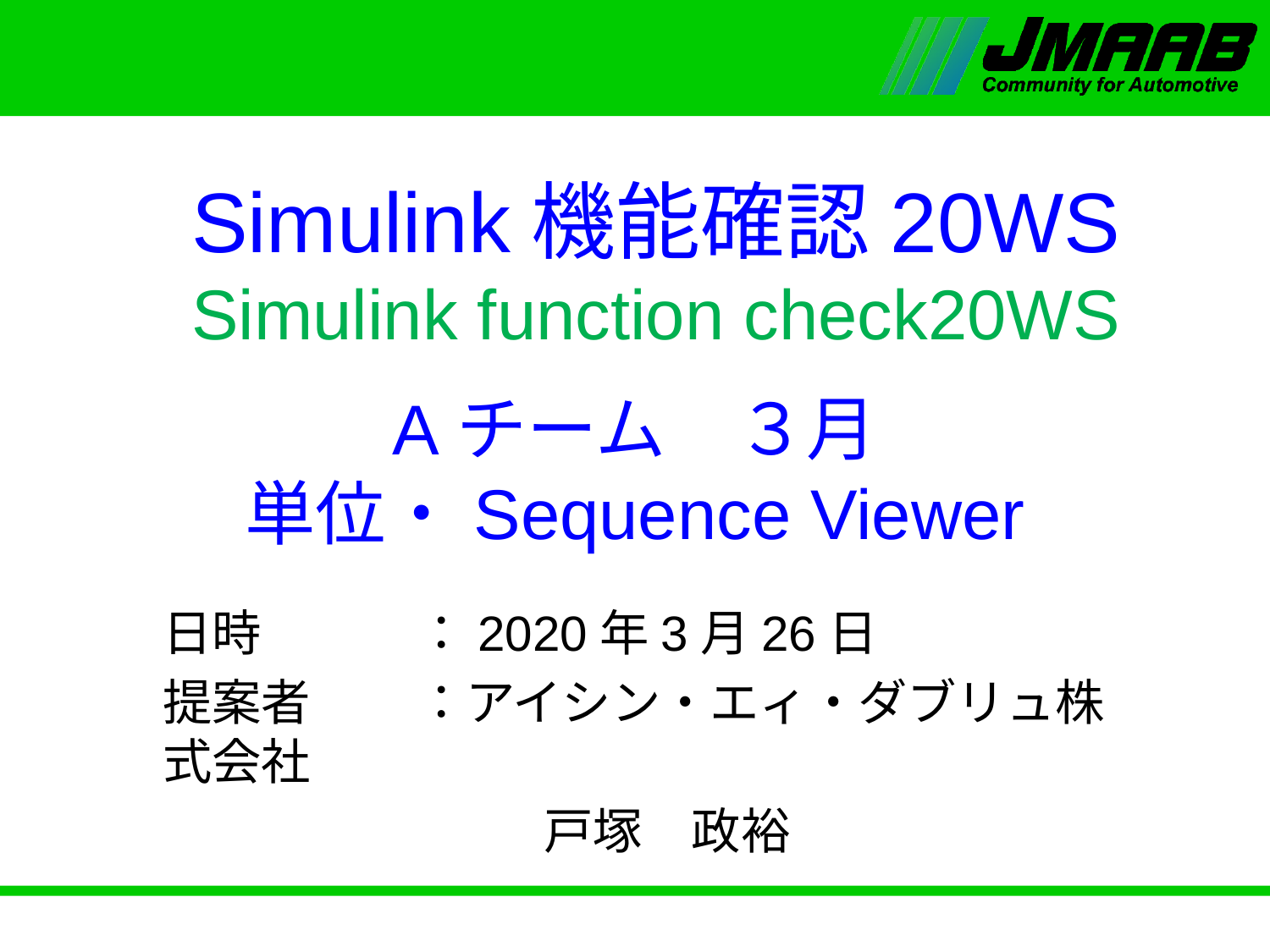

Simulink機能確認20WS
Simulink function check20WS
# Aチーム　３月 単位・Sequence Viewer
日時		：2020年3月26日
提案者	：アイシン・エィ・ダブリュ株式会社
		　　	戸塚　政裕